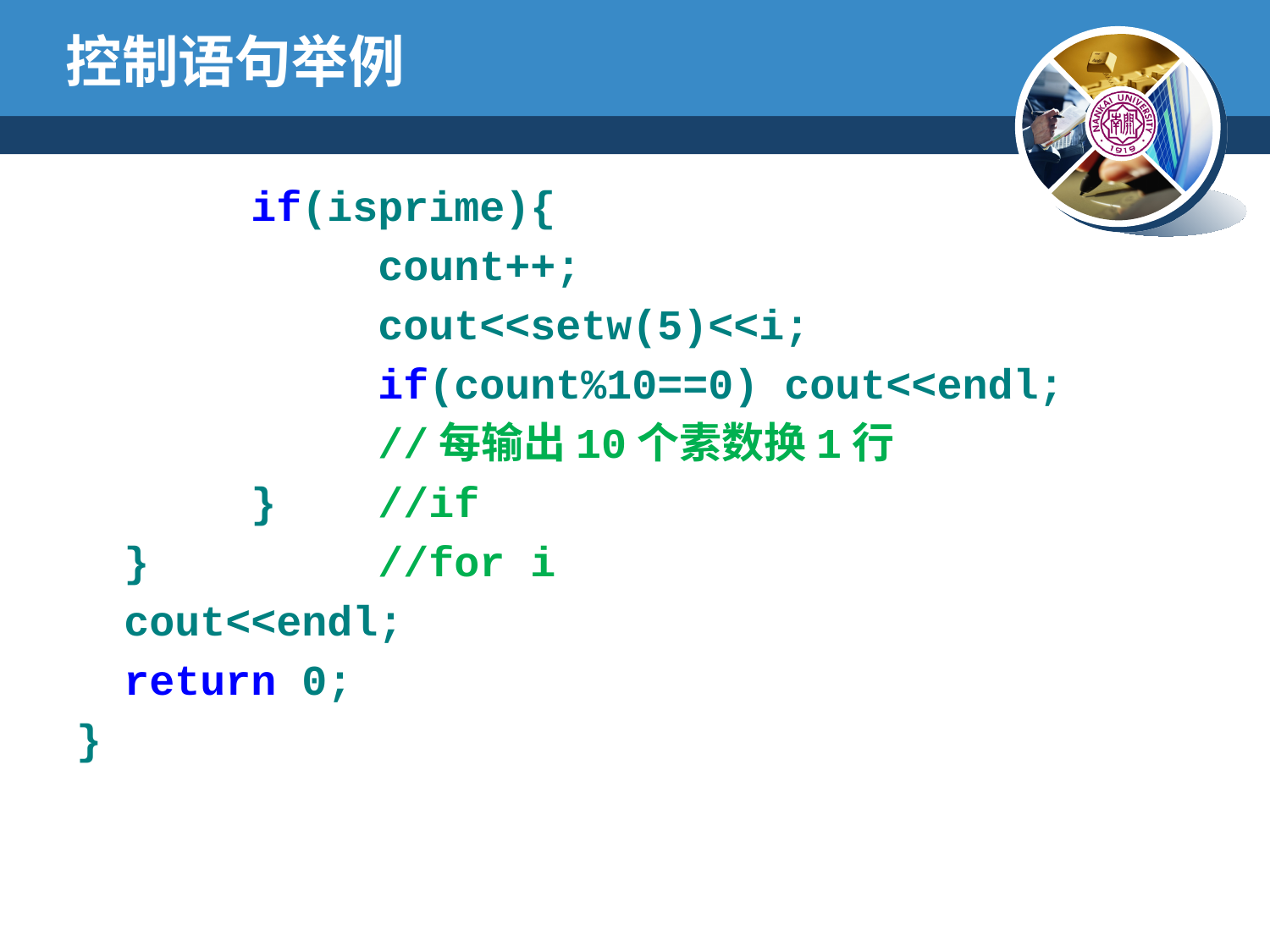

# 控制语句举例
		if(isprime){
			count++;
		 	cout<<setw(5)<<i;
		 	if(count%10==0) cout<<endl;
			//每输出10个素数换1行
	 	}    //if
	}		//for i
 	cout<<endl;
	return 0;
}